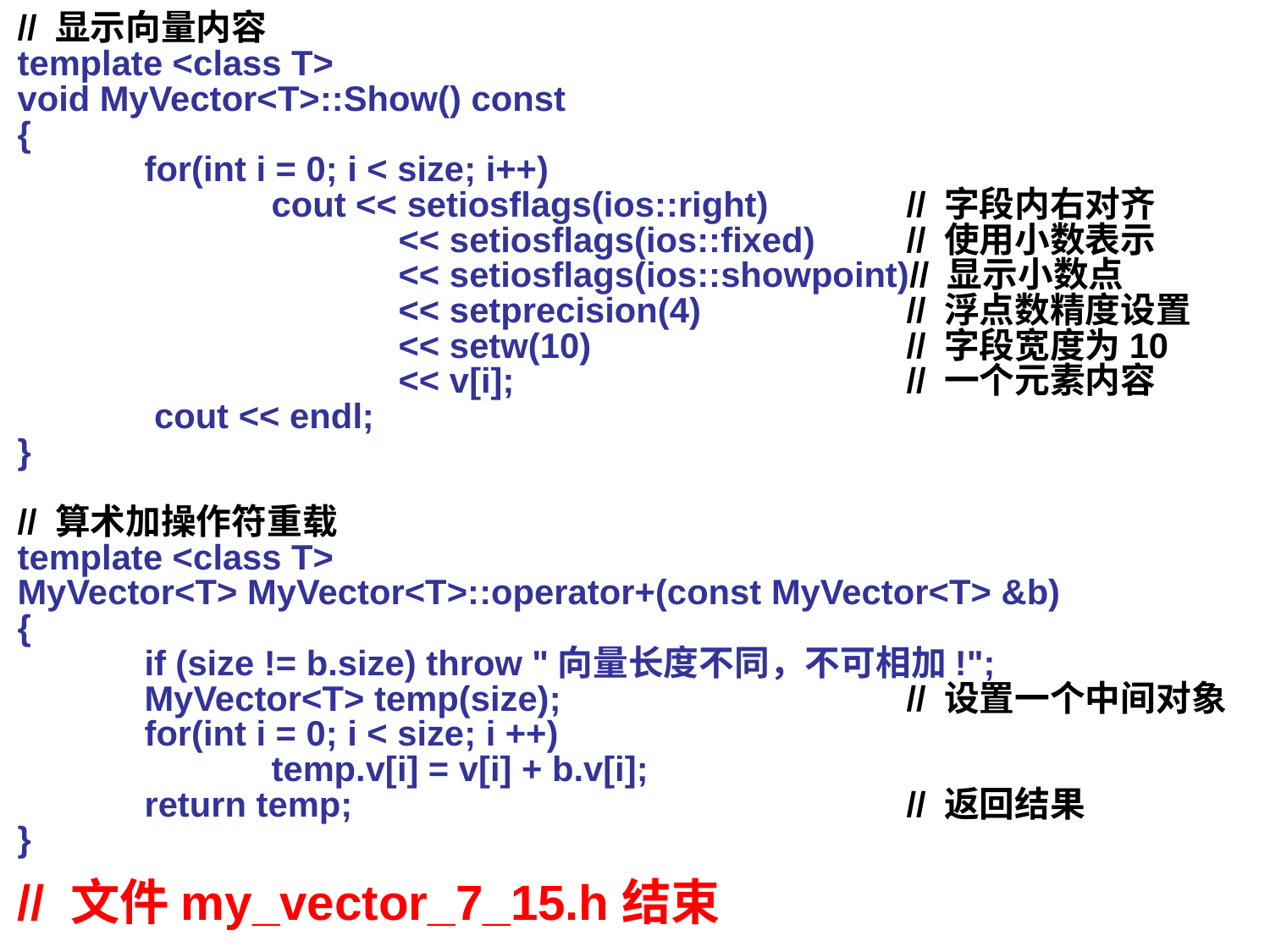

// 显示向量内容
template <class T>
void MyVector<T>::Show() const
{
	for(int i = 0; i < size; i++)
		cout << setiosflags(ios::right)		// 字段内右对齐
			<< setiosflags(ios::fixed)	// 使用小数表示
			<< setiosflags(ios::showpoint)// 显示小数点
			<< setprecision(4)		// 浮点数精度设置
			<< setw(10)			// 字段宽度为10
			<< v[i];				// 一个元素内容
	 cout << endl;
}

// 算术加操作符重载
template <class T>
MyVector<T> MyVector<T>::operator+(const MyVector<T> &b)
{
	if (size != b.size) throw "向量长度不同，不可相加!";
	MyVector<T> temp(size);			// 设置一个中间对象
	for(int i = 0; i < size; i ++)
		temp.v[i] = v[i] + b.v[i];
	return temp;					// 返回结果
}

// 文件my_vector_7_15.h结束